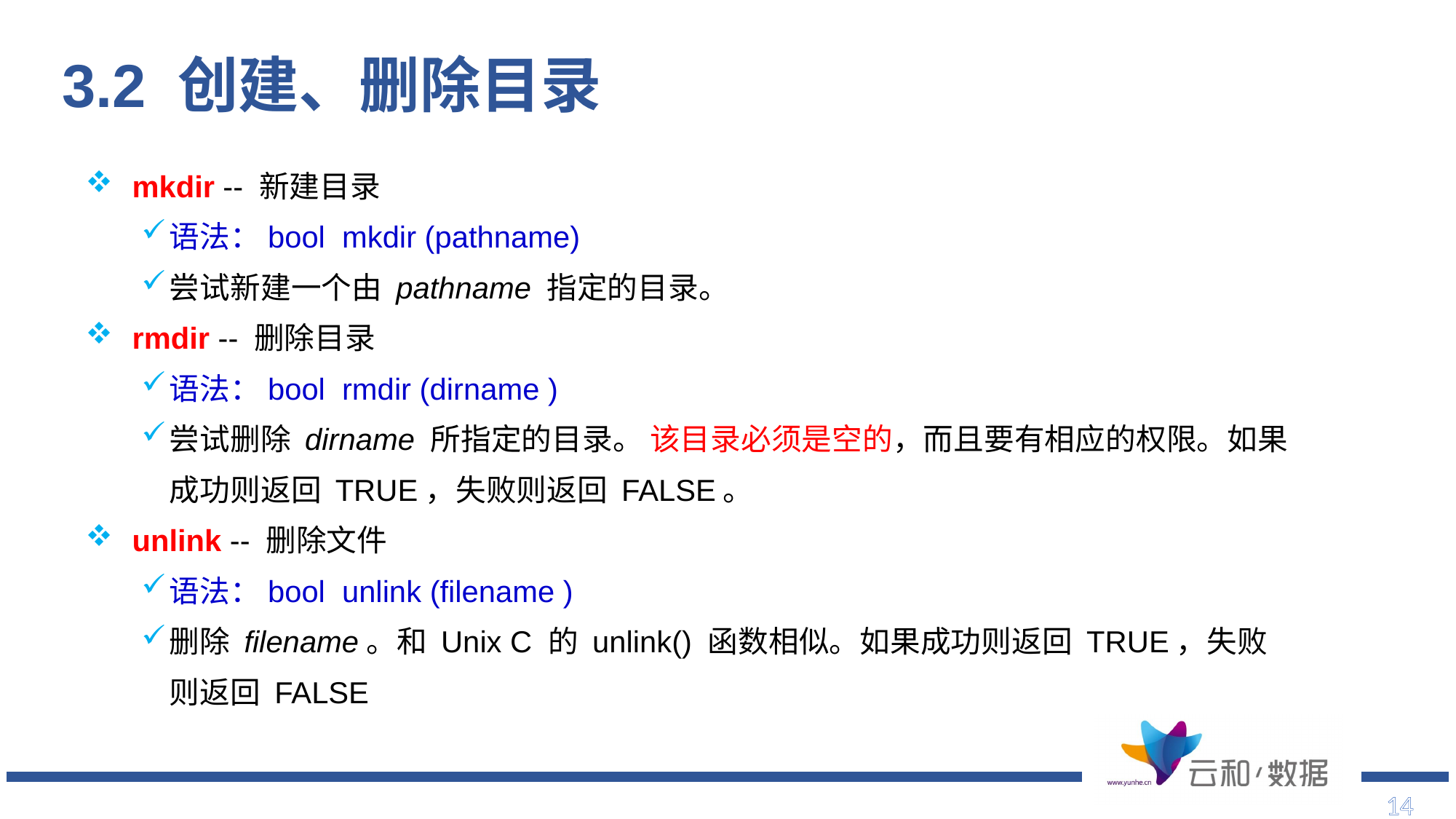

# 3.2 创建、删除目录
mkdir -- 新建目录
语法：bool  mkdir (pathname)
尝试新建一个由 pathname 指定的目录。
rmdir -- 删除目录
语法：bool  rmdir (dirname )
尝试删除 dirname 所指定的目录。 该目录必须是空的，而且要有相应的权限。如果成功则返回 TRUE，失败则返回 FALSE。
unlink -- 删除文件
语法：bool  unlink (filename )
删除 filename。和 Unix C 的 unlink() 函数相似。如果成功则返回 TRUE，失败则返回 FALSE